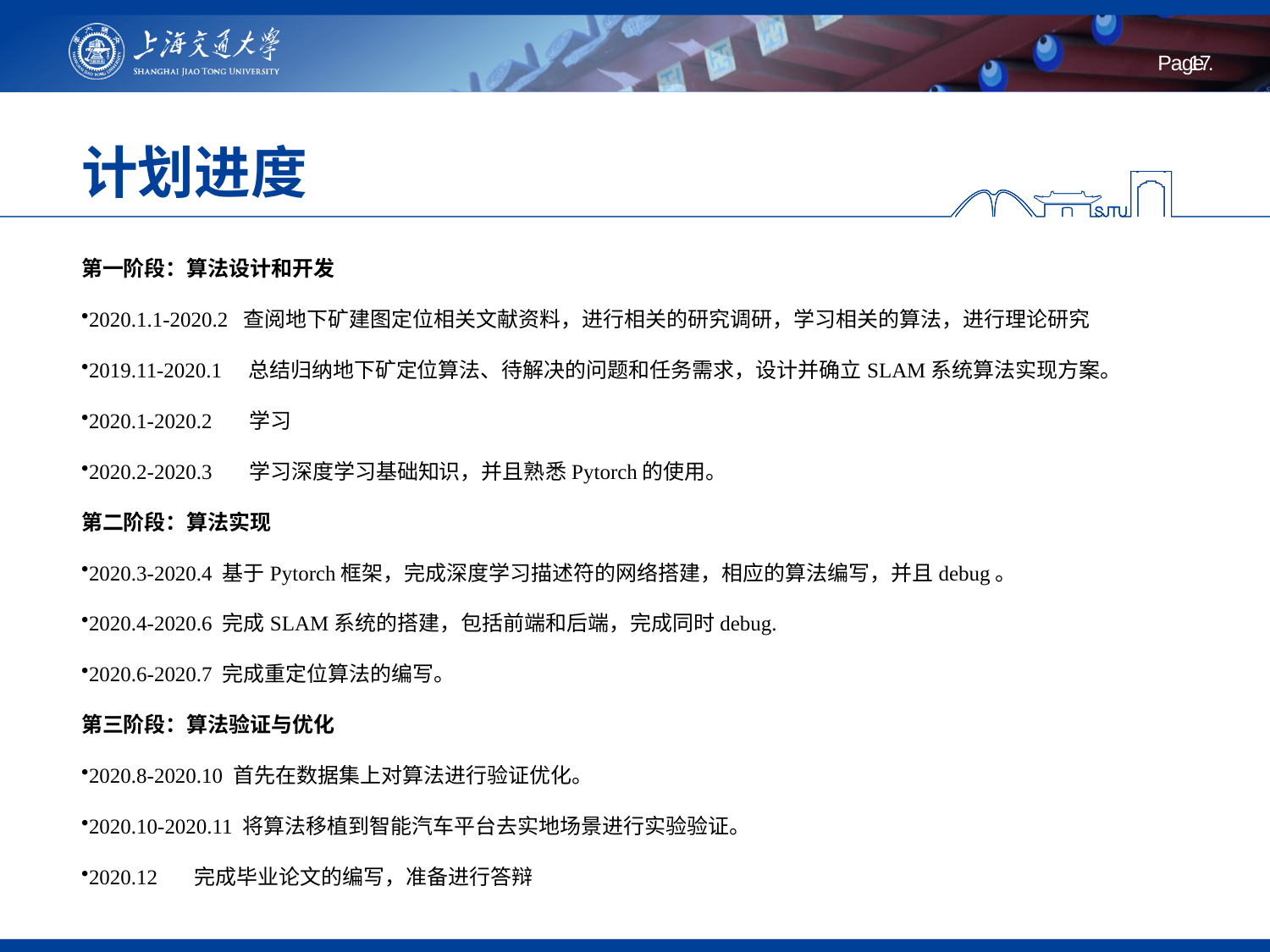

# 计划进度
第一阶段：算法设计和开发

2020.1.1-2020.2  查阅地下矿建图定位相关文献资料，进行相关的研究调研，学习相关的算法，进行理论研究

2019.11-2020.1    总结归纳地下矿定位算法、待解决的问题和任务需求，设计并确立SLAM系统算法实现方案。

2020.1-2020.2      学习

2020.2-2020.3      学习深度学习基础知识，并且熟悉Pytorch的使用。

第二阶段：算法实现

2020.3-2020.4 基于Pytorch框架，完成深度学习描述符的网络搭建，相应的算法编写，并且debug。

2020.4-2020.6 完成SLAM系统的搭建，包括前端和后端，完成同时debug.

2020.6-2020.7 完成重定位算法的编写。

第三阶段：算法验证与优化

2020.8-2020.10 首先在数据集上对算法进行验证优化。

2020.10-2020.11 将算法移植到智能汽车平台去实地场景进行实验验证。

2020.12      完成毕业论文的编写，准备进行答辩